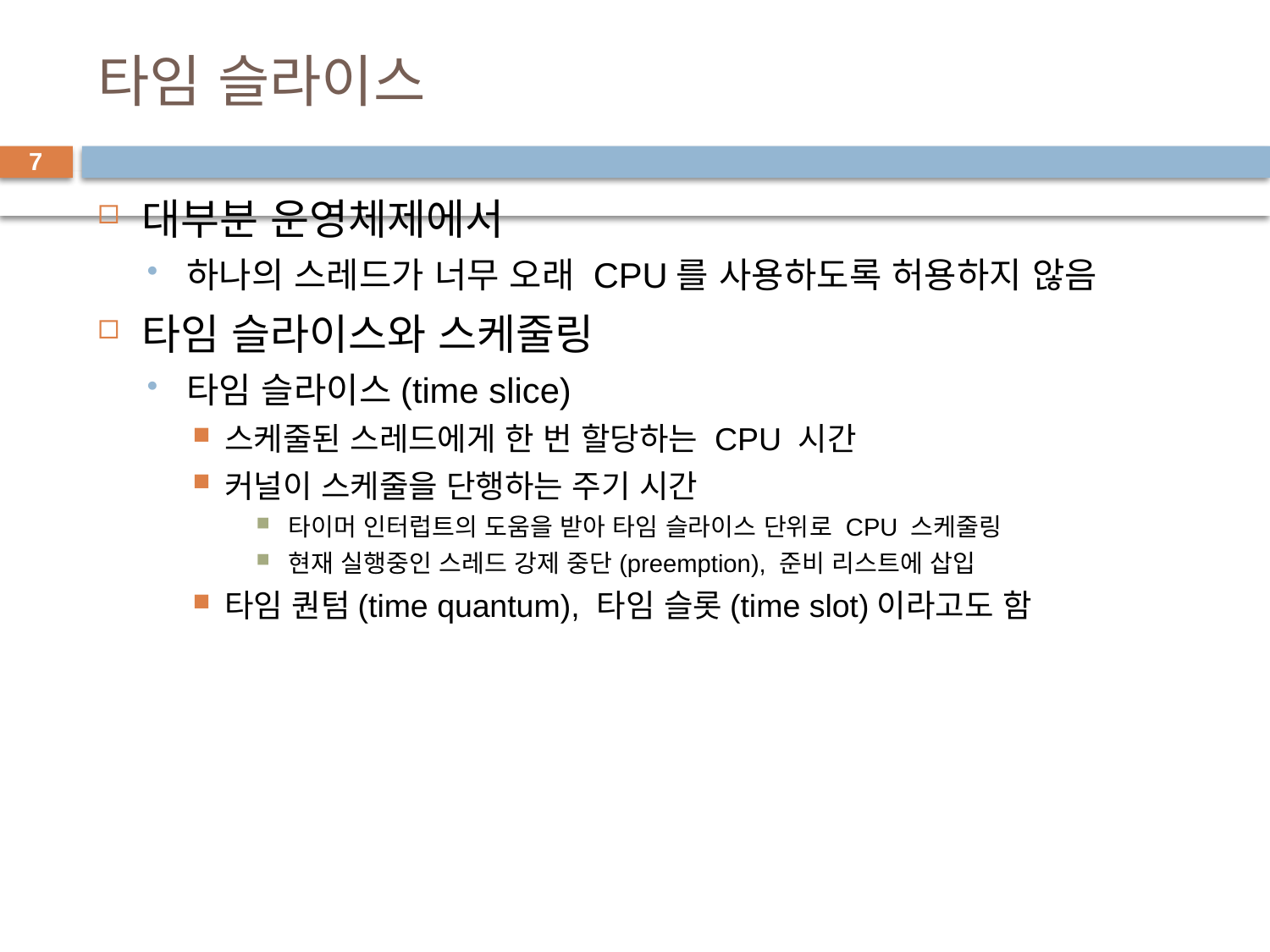

# 타임 슬라이스
7
대부분 운영체제에서
하나의 스레드가 너무 오래 CPU를 사용하도록 허용하지 않음
타임 슬라이스와 스케줄링
타임 슬라이스(time slice)
스케줄된 스레드에게 한 번 할당하는 CPU 시간
커널이 스케줄을 단행하는 주기 시간
타이머 인터럽트의 도움을 받아 타임 슬라이스 단위로 CPU 스케줄링
현재 실행중인 스레드 강제 중단(preemption), 준비 리스트에 삽입
타임 퀀텀(time quantum), 타임 슬롯(time slot)이라고도 함